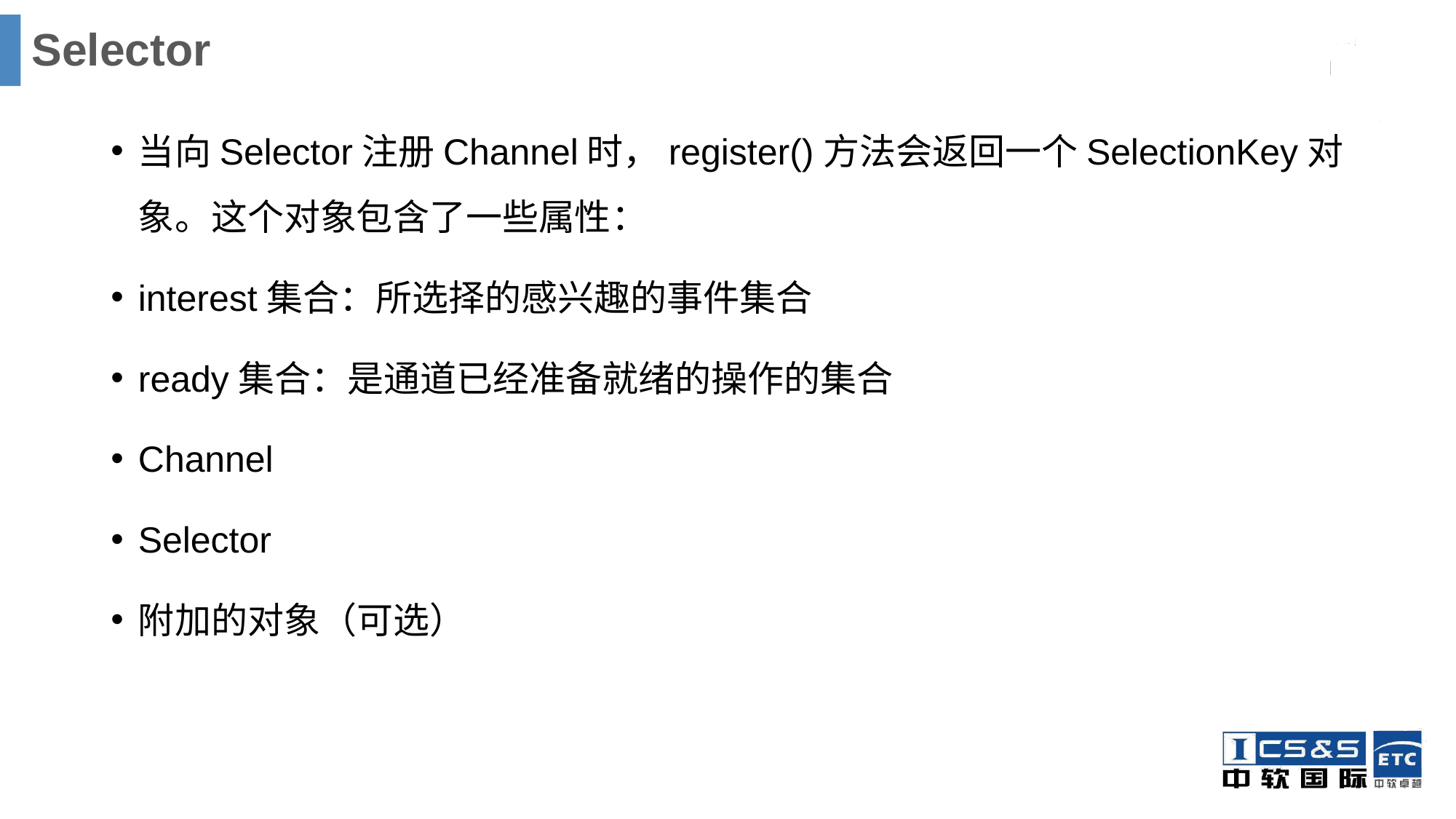

# Selector
当向Selector注册Channel时，register()方法会返回一个SelectionKey对象。这个对象包含了一些属性：
interest集合：所选择的感兴趣的事件集合
ready集合：是通道已经准备就绪的操作的集合
Channel
Selector
附加的对象（可选）